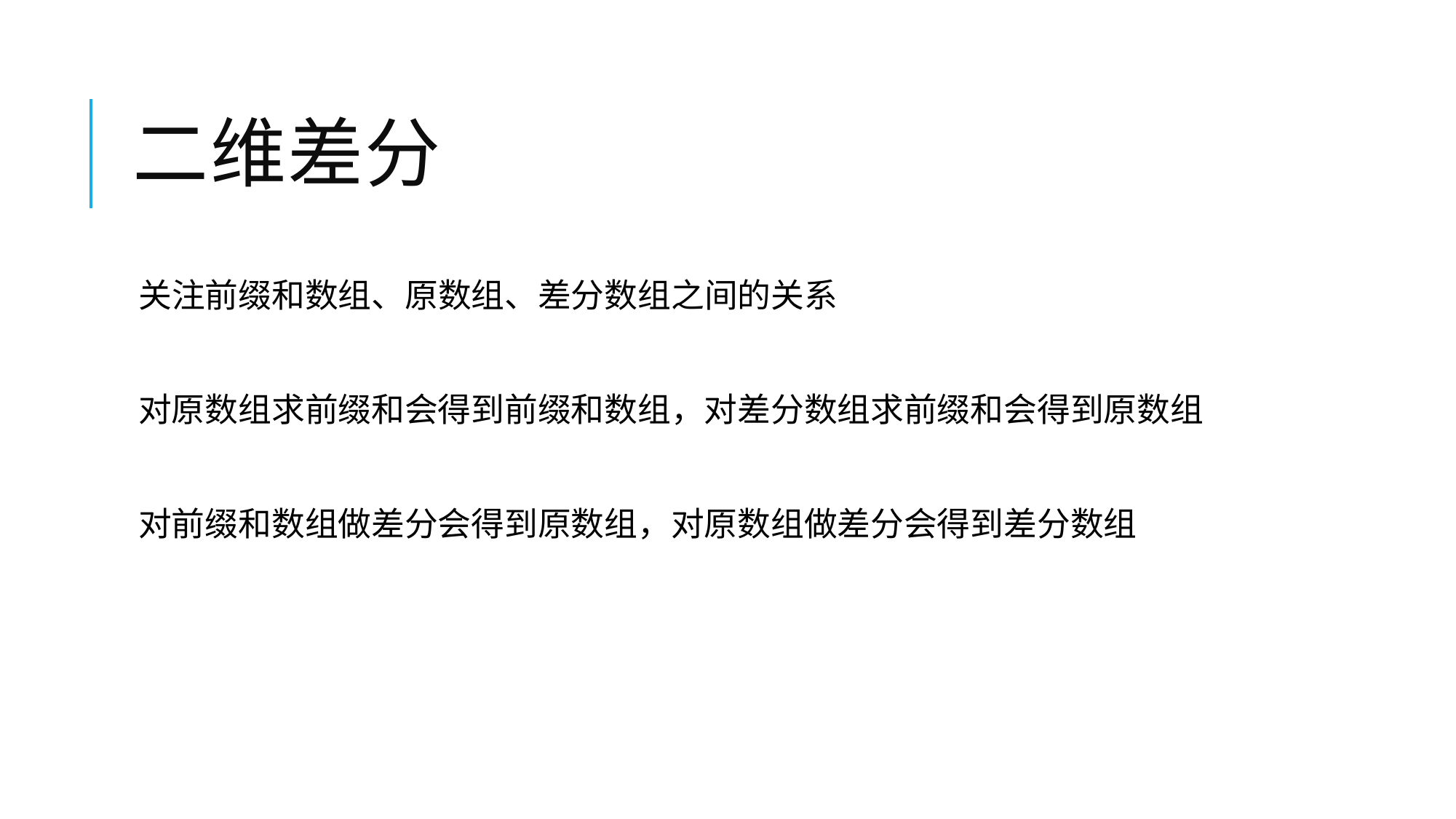

# 二维差分
关注前缀和数组、原数组、差分数组之间的关系

对原数组求前缀和会得到前缀和数组，对差分数组求前缀和会得到原数组

对前缀和数组做差分会得到原数组，对原数组做差分会得到差分数组